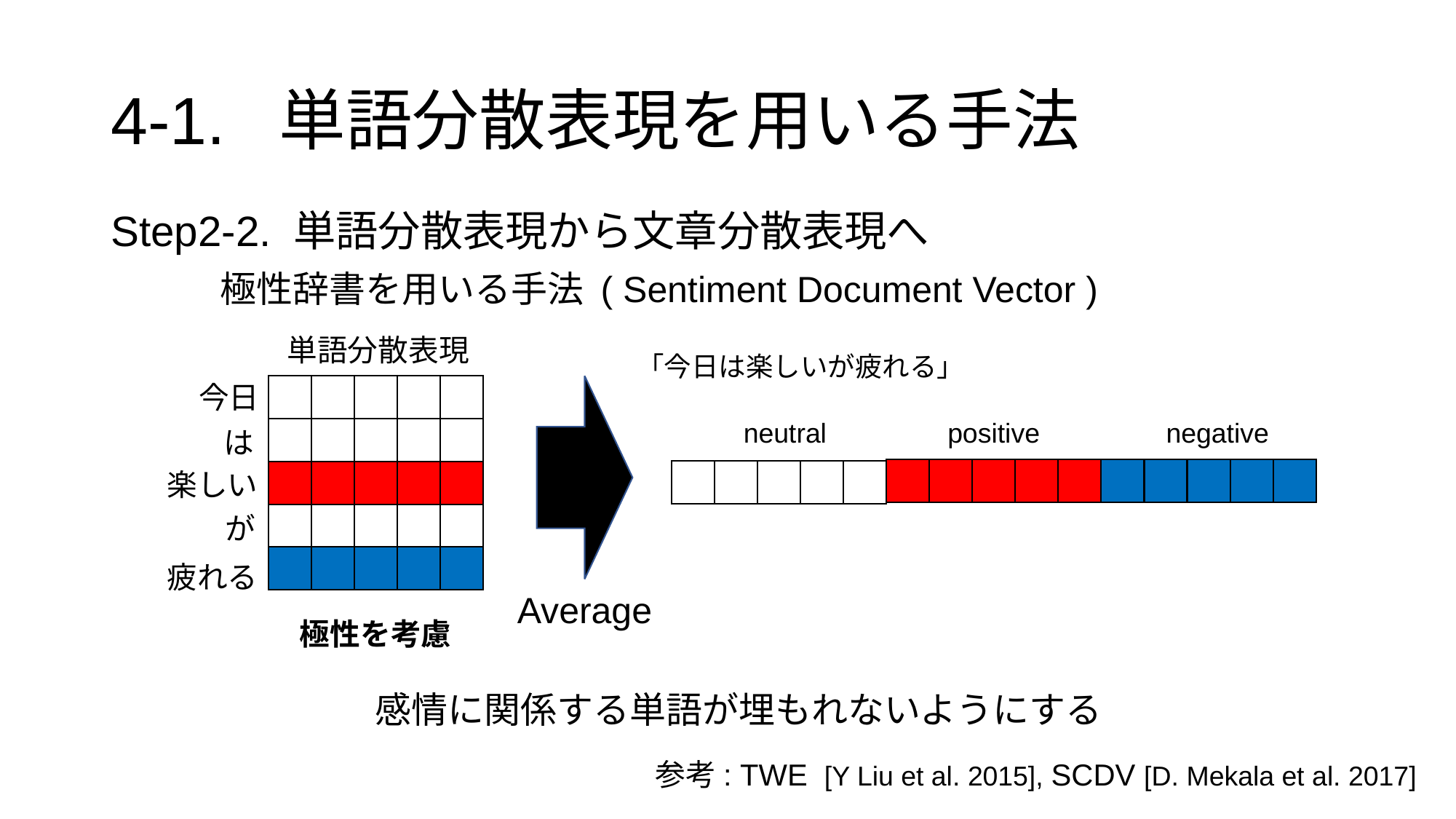

# 4-1.  単語分散表現を用いる手法
Step2-2. 単語分散表現から文章分散表現へ
	極性辞書を用いる手法 ( Sentiment Document Vector )

単語分散表現
「今日は楽しいが疲れる」
今日

neutral
positive
negative
は

楽しい

が

疲れる
Average
極性を考慮
感情に関係する単語が埋もれないようにする
参考: TWE  [Y Liu et al. 2015], SCDV [D. Mekala et al. 2017]